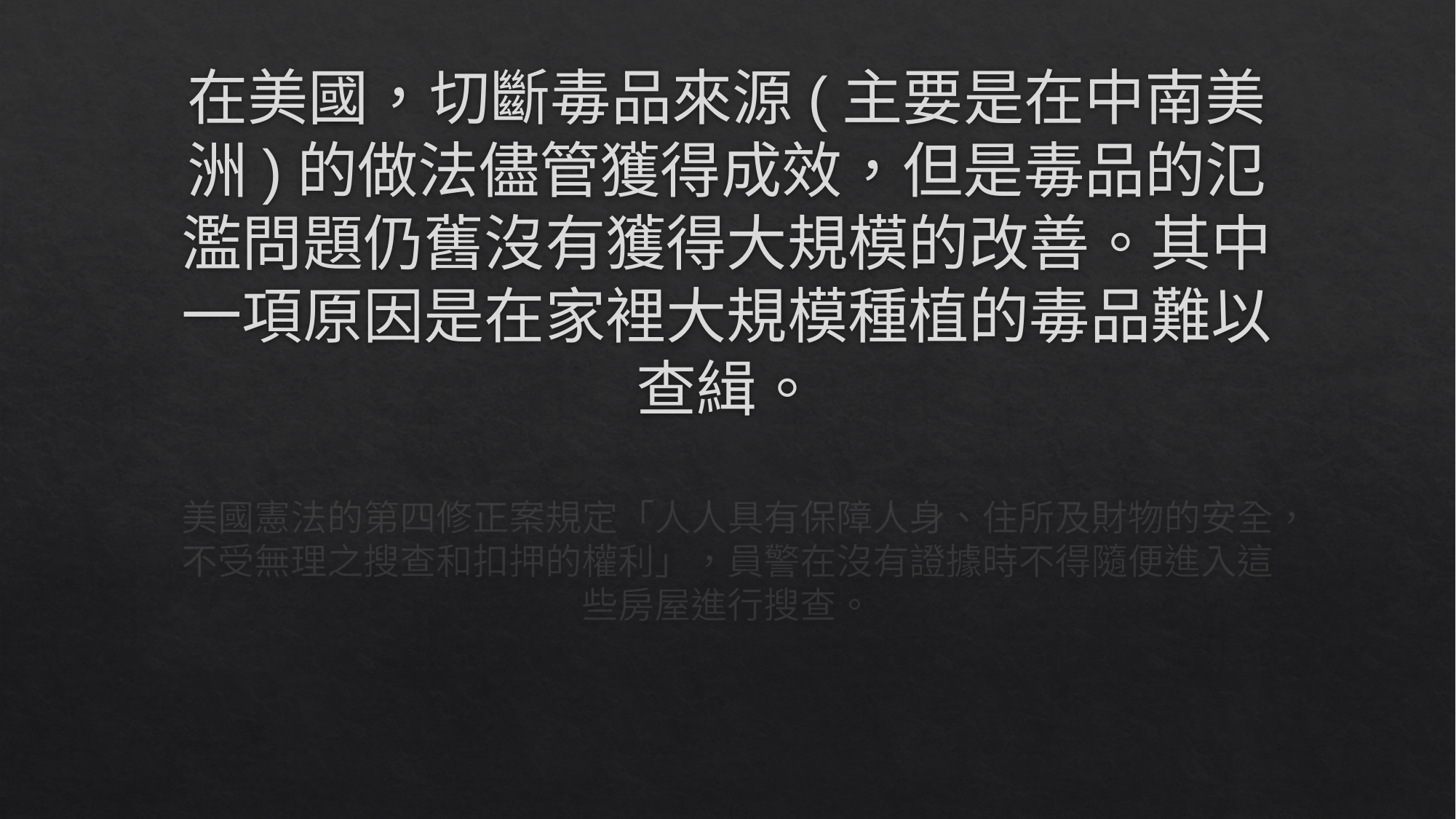

# 在美國，切斷毒品來源(主要是在中南美洲)的做法儘管獲得成效，但是毒品的氾濫問題仍舊沒有獲得大規模的改善。其中一項原因是在家裡大規模種植的毒品難以查緝。

美國憲法的第四修正案規定「人人具有保障人身、住所及財物的安全，不受無理之搜查和扣押的權利」，員警在沒有證據時不得隨便進入這些房屋進行搜查。